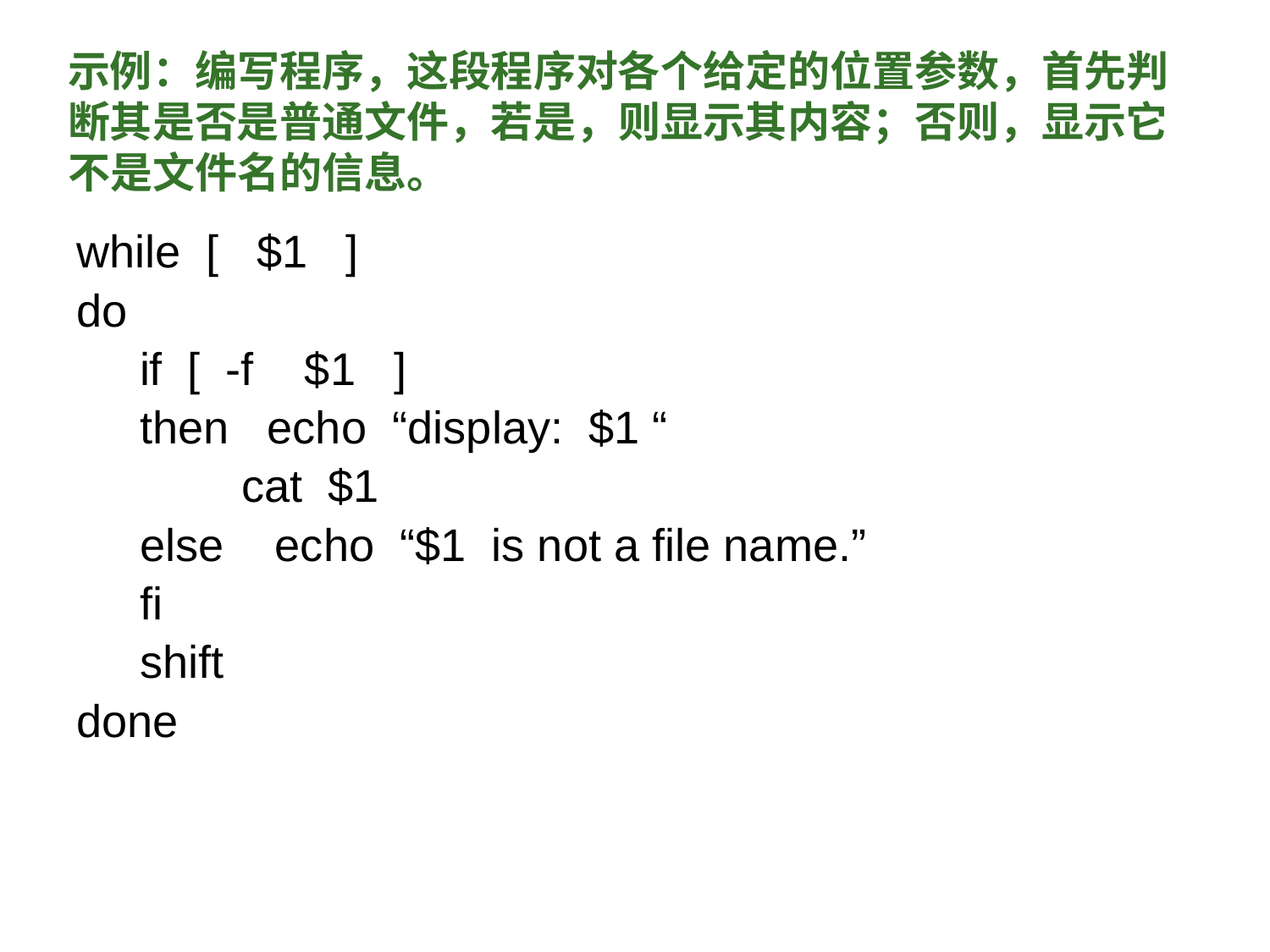

# 示例：编写程序，这段程序对各个给定的位置参数，首先判断其是否是普通文件，若是，则显示其内容；否则，显示它不是文件名的信息。
while  [   $1   ]
do
     if  [  -f    $1   ]
     then   echo  “display:  $1 “
             cat  $1
     else    echo  “$1  is not a file name.”
     fi
     shift
done